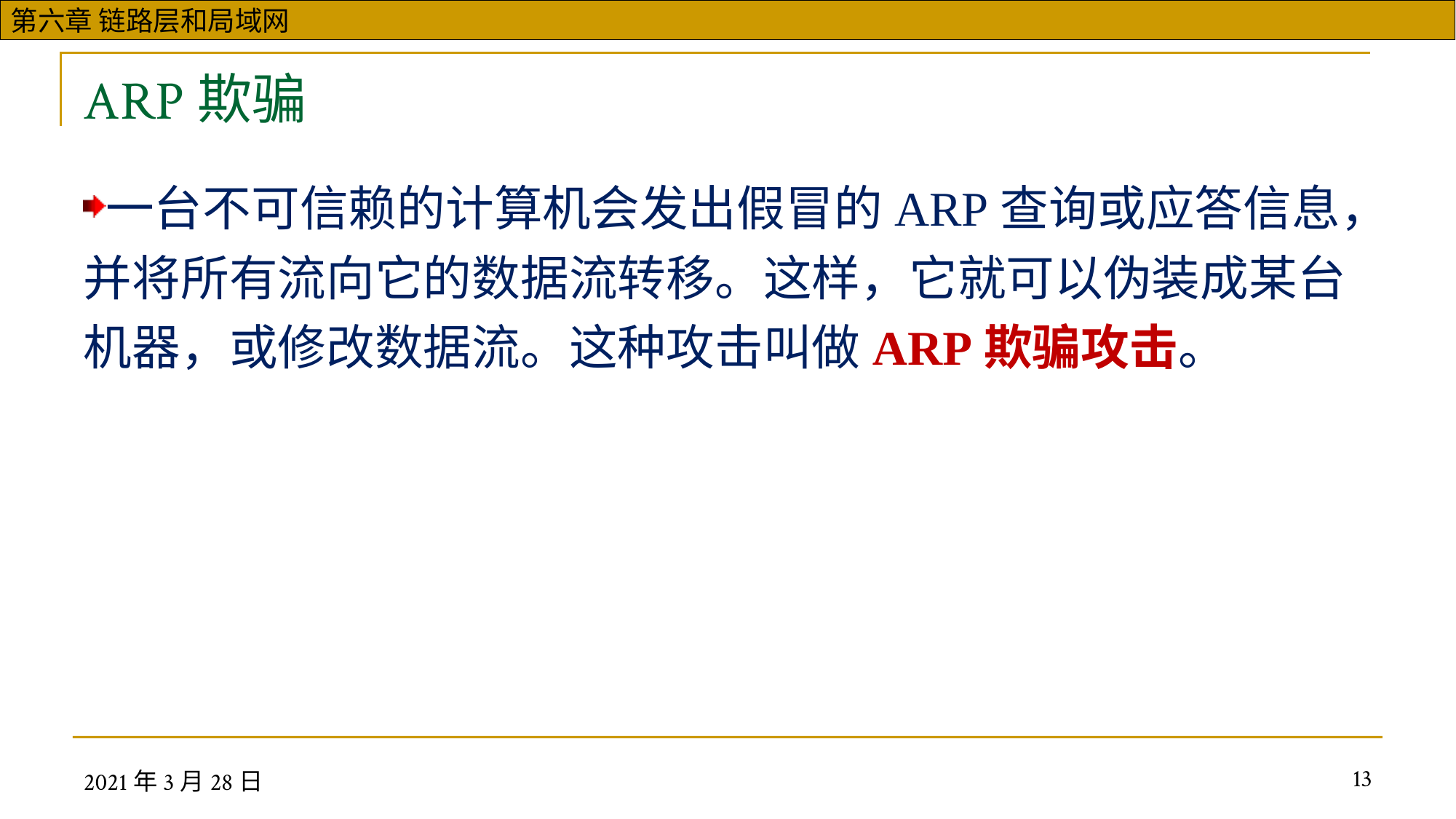

# ARP欺骗
一台不可信赖的计算机会发出假冒的ARP查询或应答信息，并将所有流向它的数据流转移。这样，它就可以伪装成某台机器，或修改数据流。这种攻击叫做ARP欺骗攻击。

13
2021年3月28日